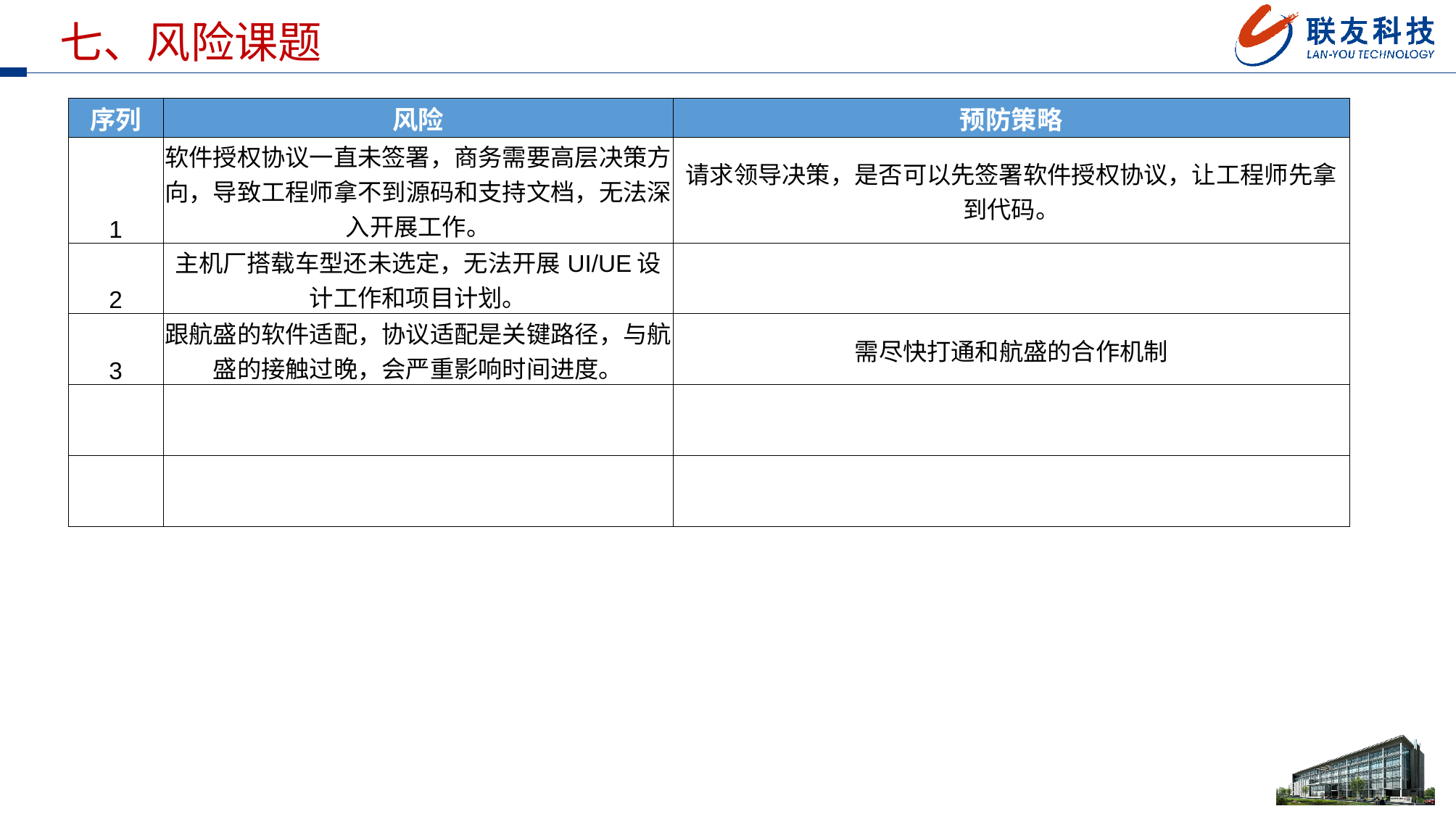

七、风险课题
| 序列 | 风险 | 预防策略 |
| --- | --- | --- |
| 1 | 软件授权协议一直未签署，商务需要高层决策方向，导致工程师拿不到源码和支持文档，无法深入开展工作。 | 请求领导决策，是否可以先签署软件授权协议，让工程师先拿到代码。 |
| 2 | 主机厂搭载车型还未选定，无法开展UI/UE设计工作和项目计划。 |  |
| 3 | 跟航盛的软件适配，协议适配是关键路径，与航盛的接触过晚，会严重影响时间进度。 | 需尽快打通和航盛的合作机制 |
|  |  |  |
|  |  |  |